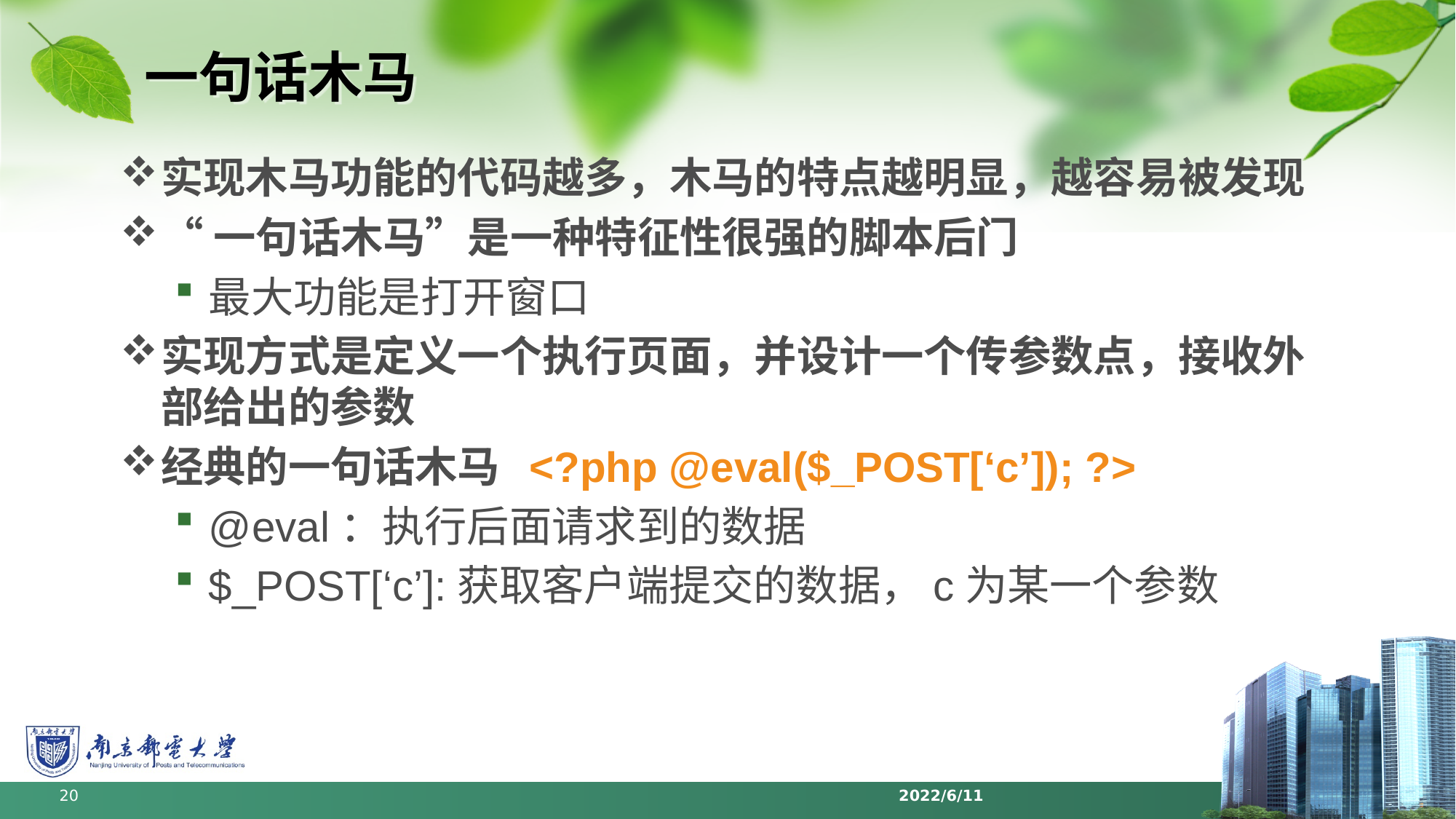

# 一句话木马
实现木马功能的代码越多，木马的特点越明显，越容易被发现
“一句话木马”是一种特征性很强的脚本后门
最大功能是打开窗口
实现方式是定义一个执行页面，并设计一个传参数点，接收外部给出的参数
经典的一句话木马  <?php @eval($_POST[‘c’]); ?>
@eval：执行后面请求到的数据
$_POST[‘c’]:获取客户端提交的数据，c为某一个参数

20
2022/6/11